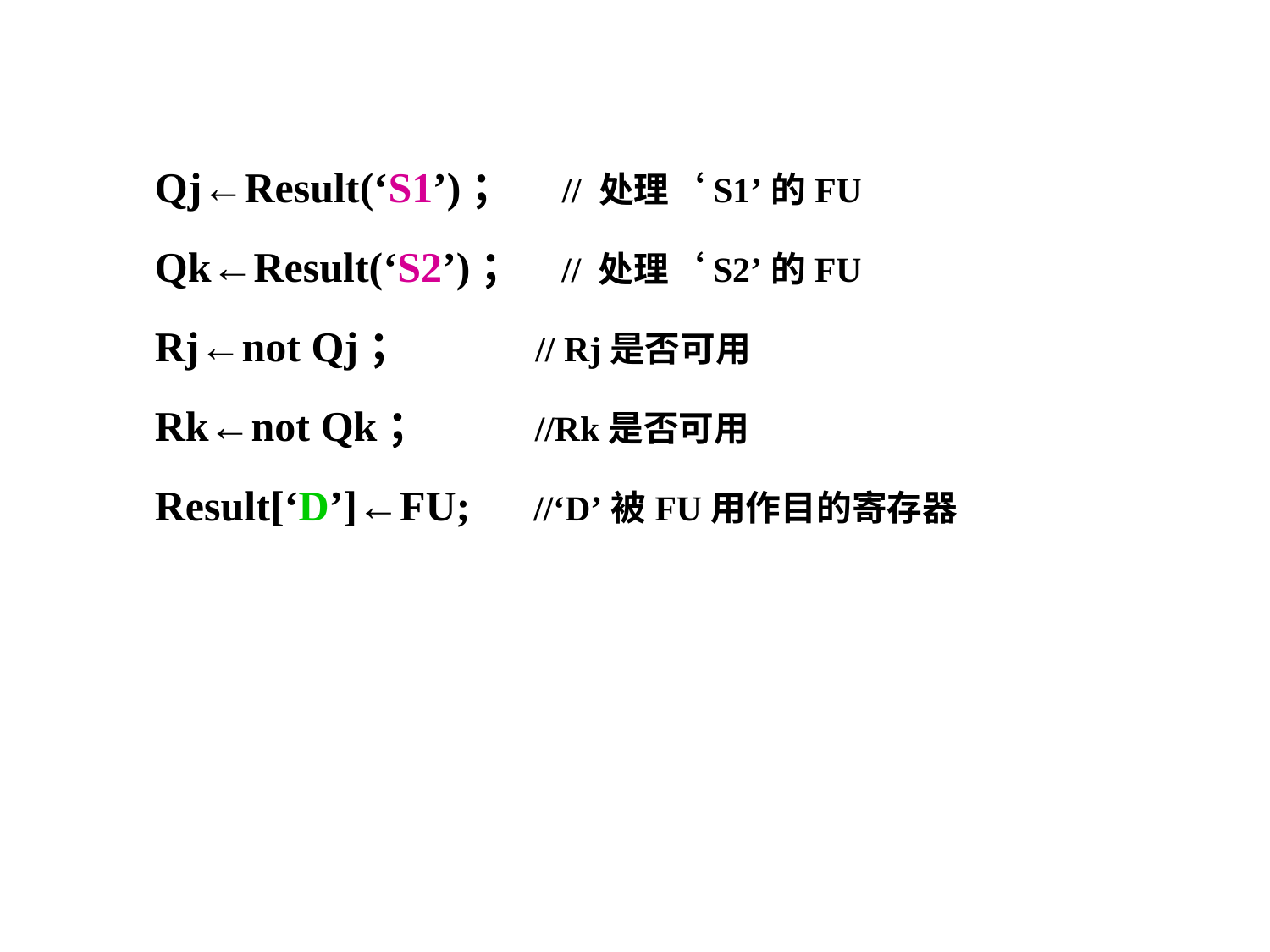

Qj←Result(‘S1’)；    // 处理‘S1’的FU
Qk←Result(‘S2’)；   // 处理‘S2’的FU
Rj←not Qj；            // Rj是否可用
Rk←not Qk；          //Rk是否可用
Result[‘D’]←FU;      //‘D’被FU用作目的寄存器